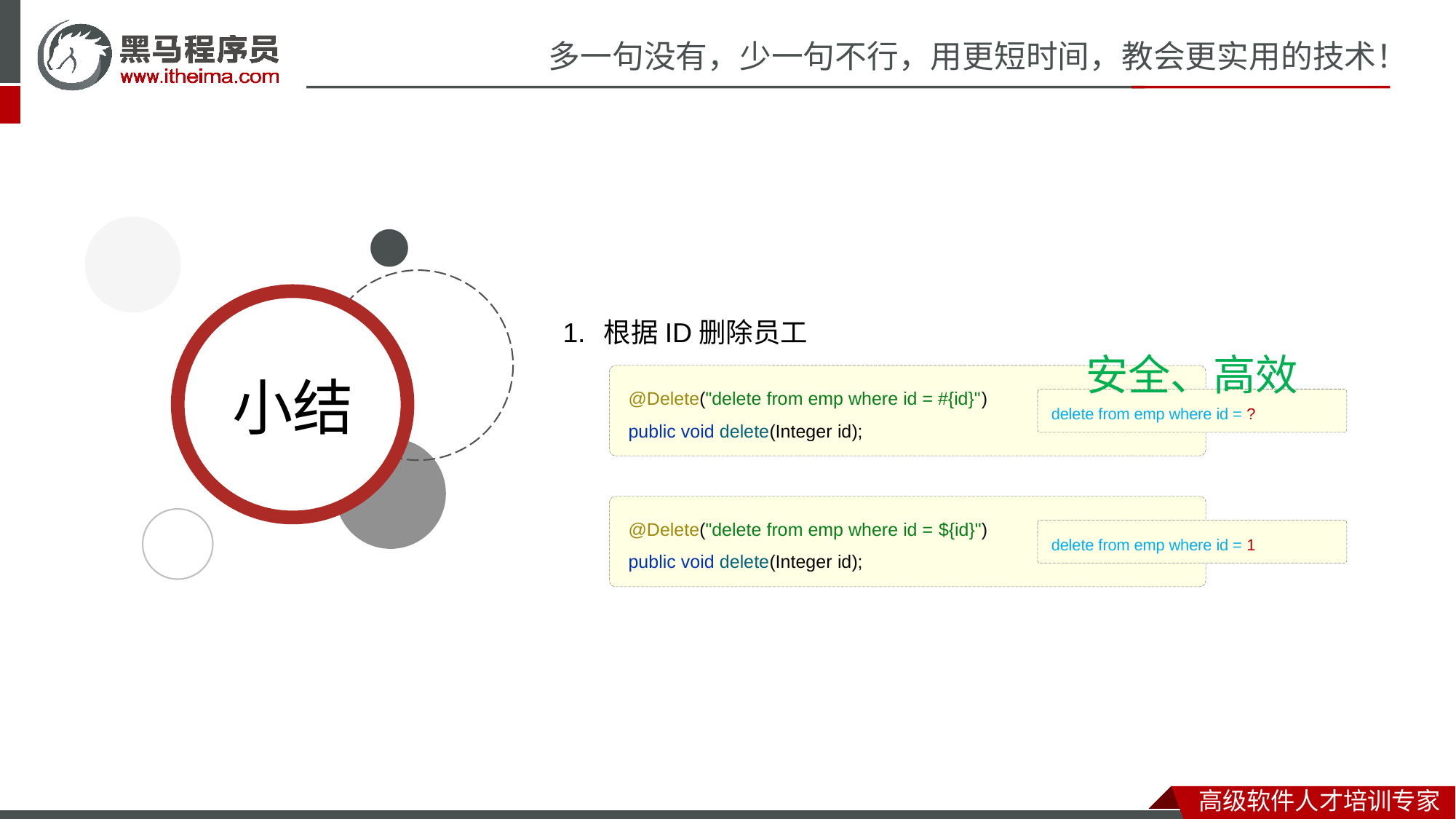

根据ID删除员工
安全、高效
@Delete("delete from emp where id = #{id}")
public void delete(Integer id);
delete from emp where id = ?
@Delete("delete from emp where id = ${id}")
public void delete(Integer id);
delete from emp where id = 1